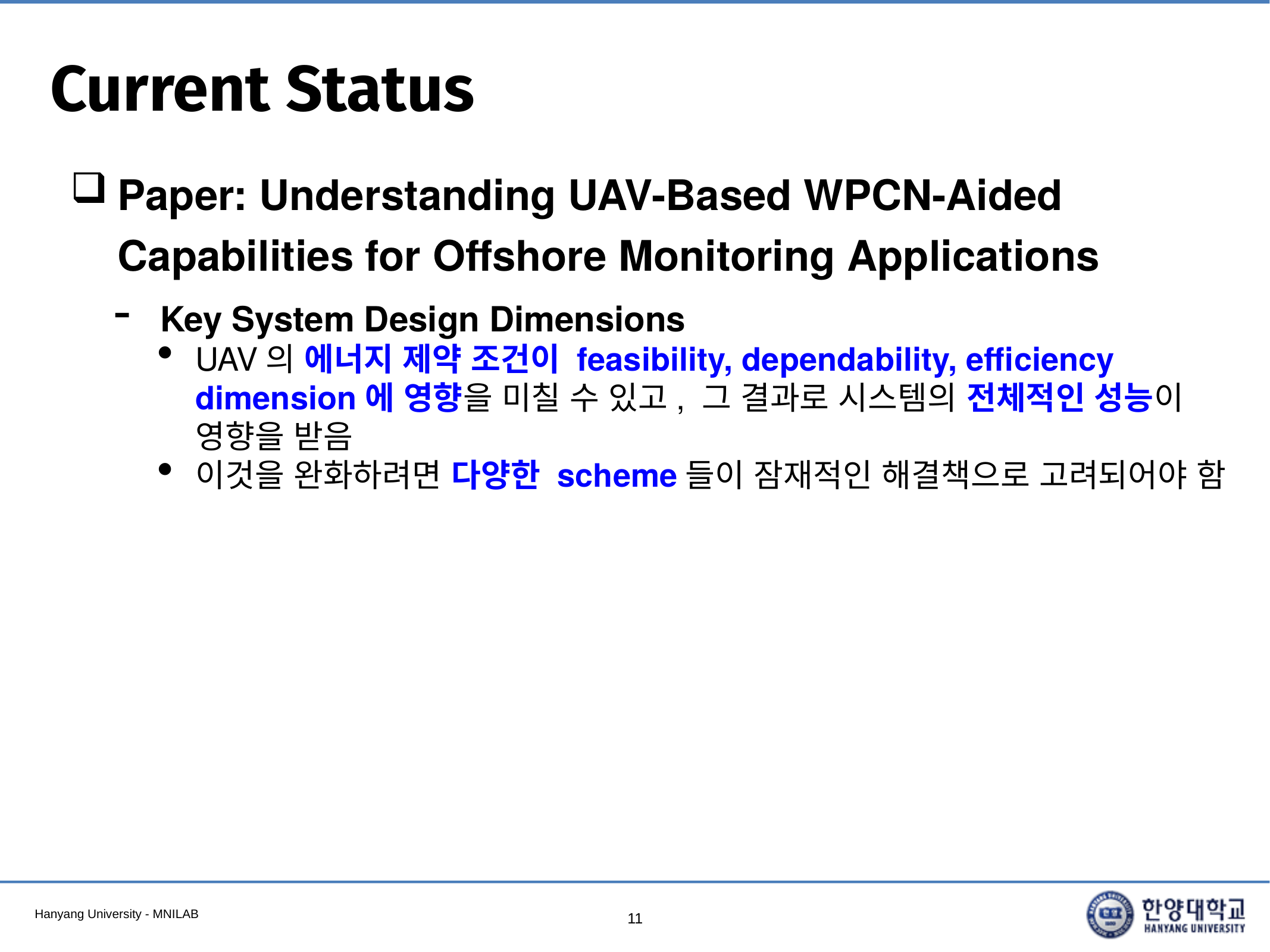

# Current Status
Paper: Understanding UAV-Based WPCN-Aided Capabilities for Offshore Monitoring Applications
Key System Design Dimensions
UAV의 에너지 제약 조건이 feasibility, dependability, efficiency dimension에 영향을 미칠 수 있고, 그 결과로 시스템의 전체적인 성능이 영향을 받음
이것을 완화하려면 다양한 scheme들이 잠재적인 해결책으로 고려되어야 함
11